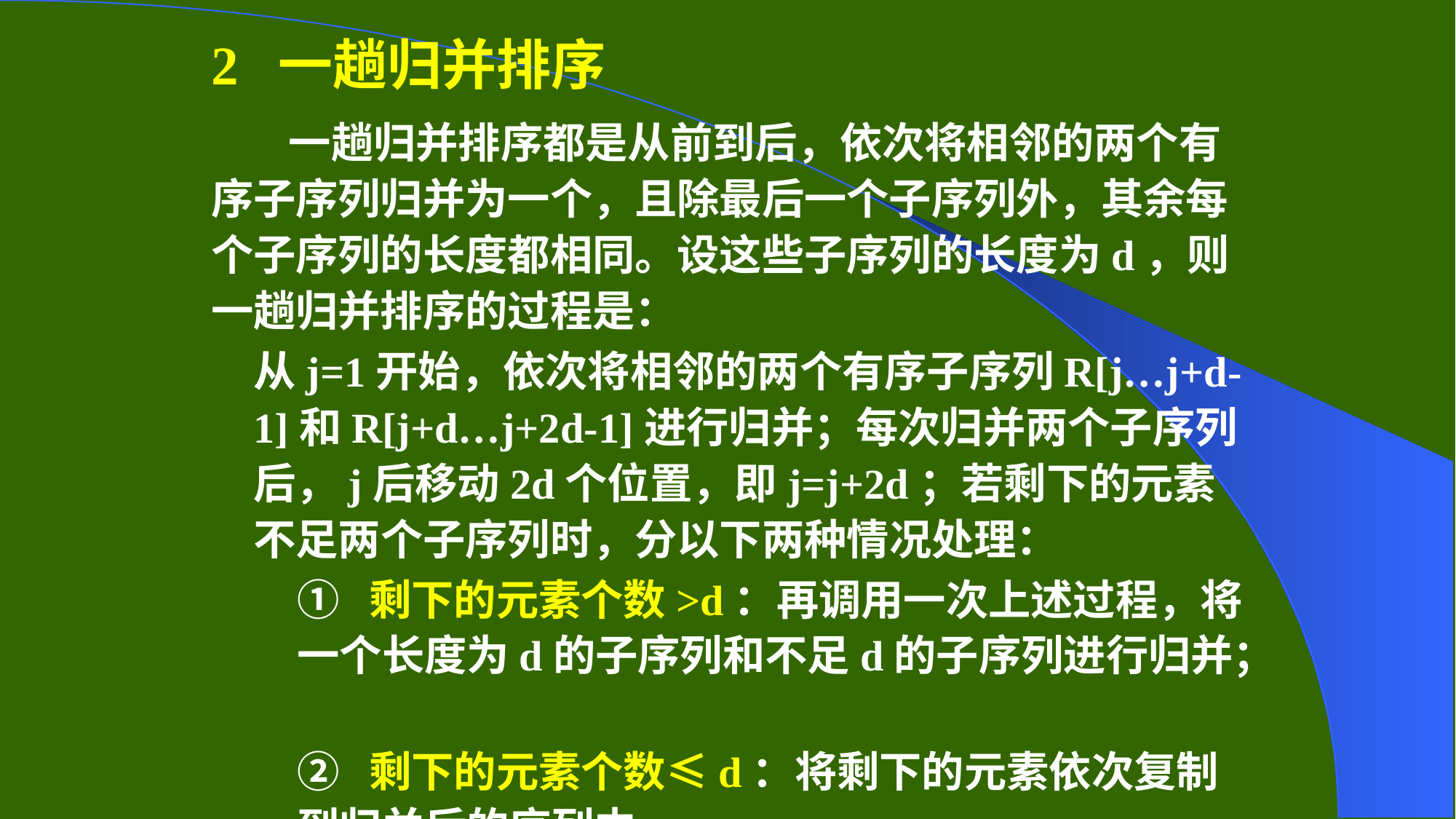

2  一趟归并排序
       一趟归并排序都是从前到后，依次将相邻的两个有序子序列归并为一个，且除最后一个子序列外，其余每个子序列的长度都相同。设这些子序列的长度为d，则一趟归并排序的过程是：
从j=1开始，依次将相邻的两个有序子序列R[j…j+d-1]和R[j+d…j+2d-1]进行归并；每次归并两个子序列后，j后移动2d个位置，即j=j+2d；若剩下的元素不足两个子序列时，分以下两种情况处理：
①  剩下的元素个数>d：再调用一次上述过程，将一个长度为d的子序列和不足d的子序列进行归并；
②  剩下的元素个数≤d：将剩下的元素依次复制到归并后的序列中。